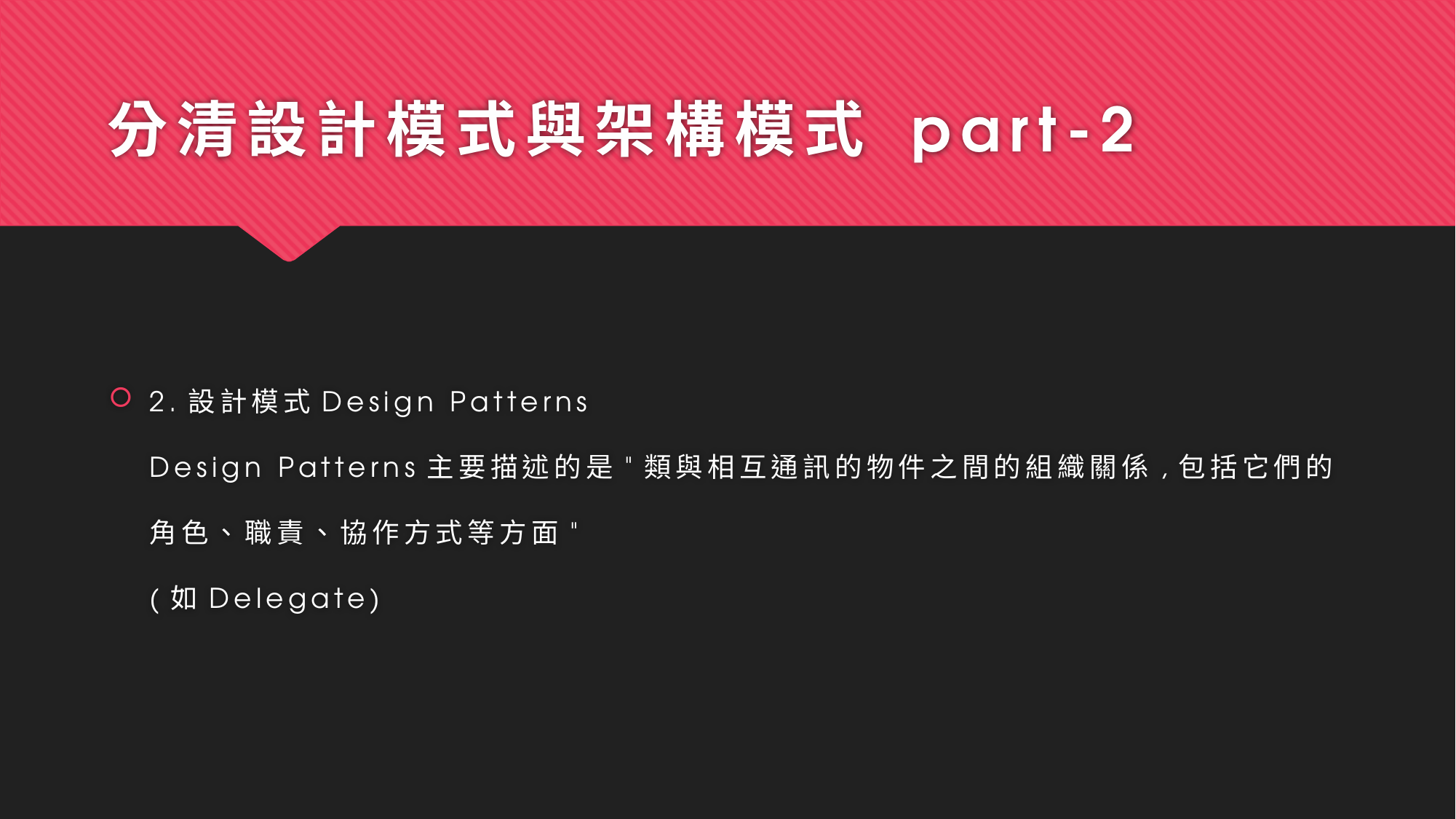

# 分清設計模式與架構模式 part-2
2.設計模式Design Patterns
Design Patterns主要描述的是"類與相互通訊的物件之間的組織關係,包括它們的角色、職責、協作方式等方面"
(如Delegate)